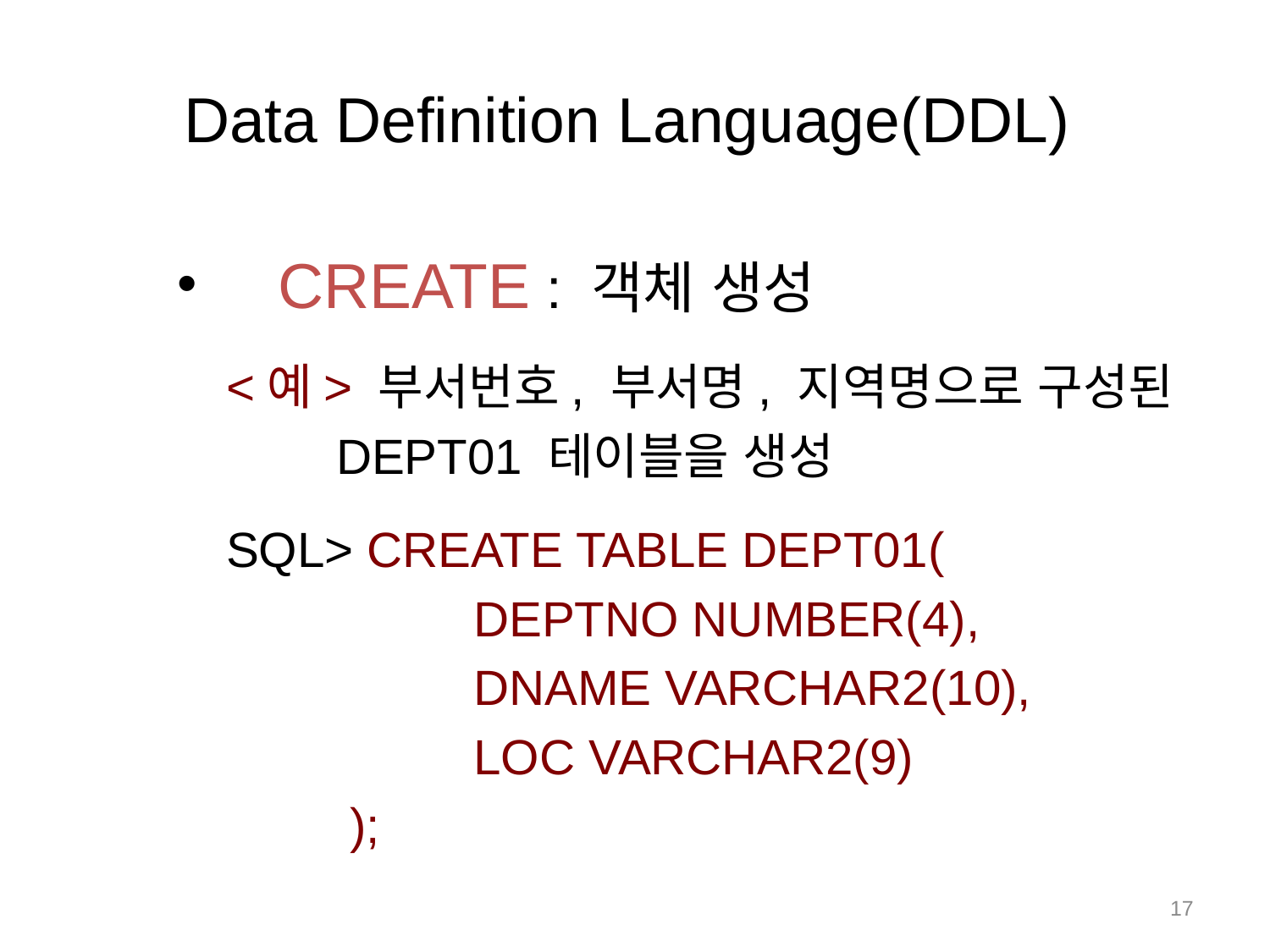

# Data Definition Language(DDL)
 CREATE : 객체 생성

<예> 부서번호, 부서명, 지역명으로 구성된
        DEPT01 테이블을 생성

SQL> CREATE TABLE DEPT01(
                  DEPTNO NUMBER(4),
                  DNAME VARCHAR2(10),
                  LOC VARCHAR2(9)
         );
17